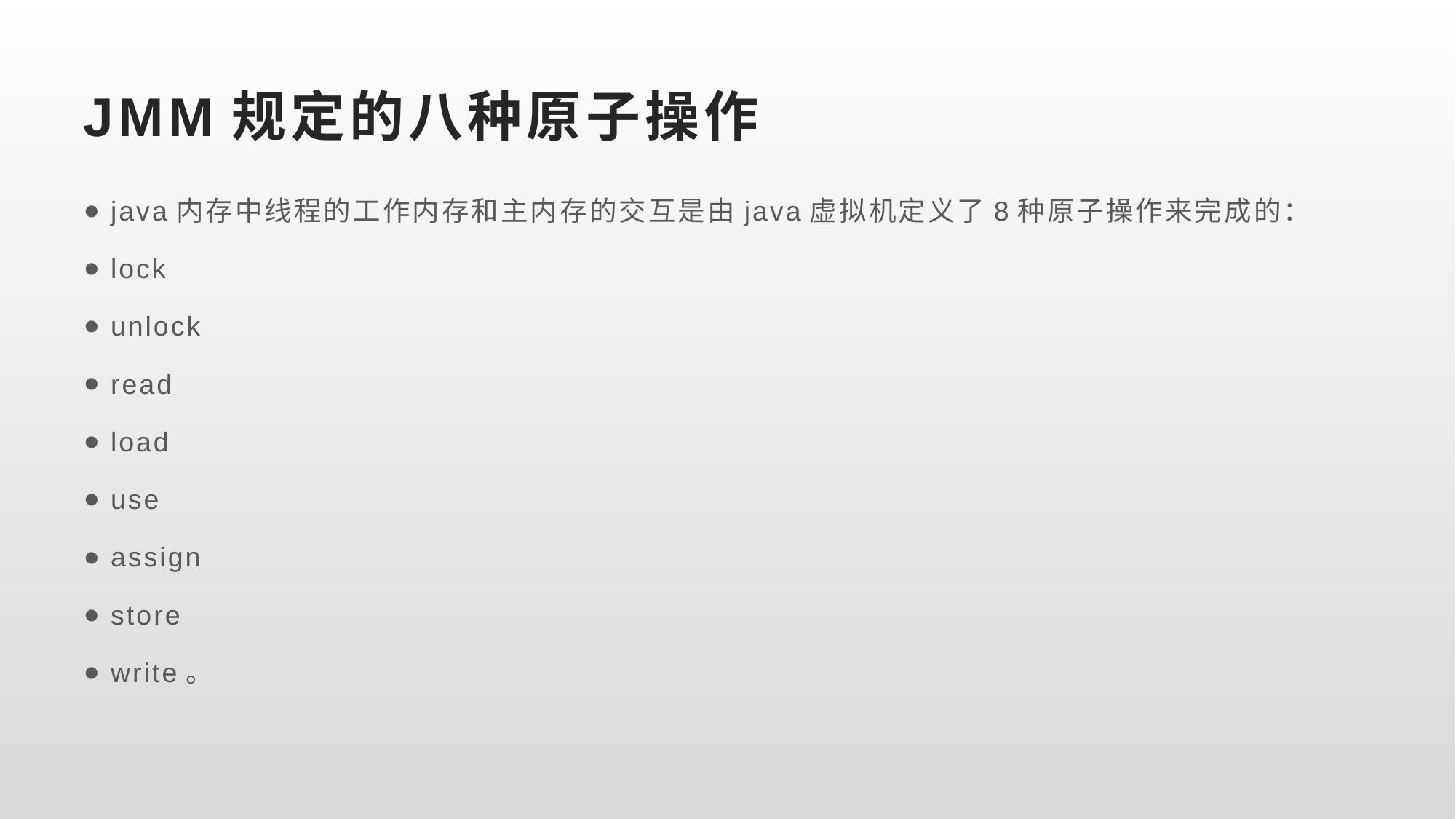

# JMM规定的八种原子操作
java内存中线程的工作内存和主内存的交互是由java虚拟机定义了8种原子操作来完成的：
lock
unlock
read
load
use
assign
store
write。